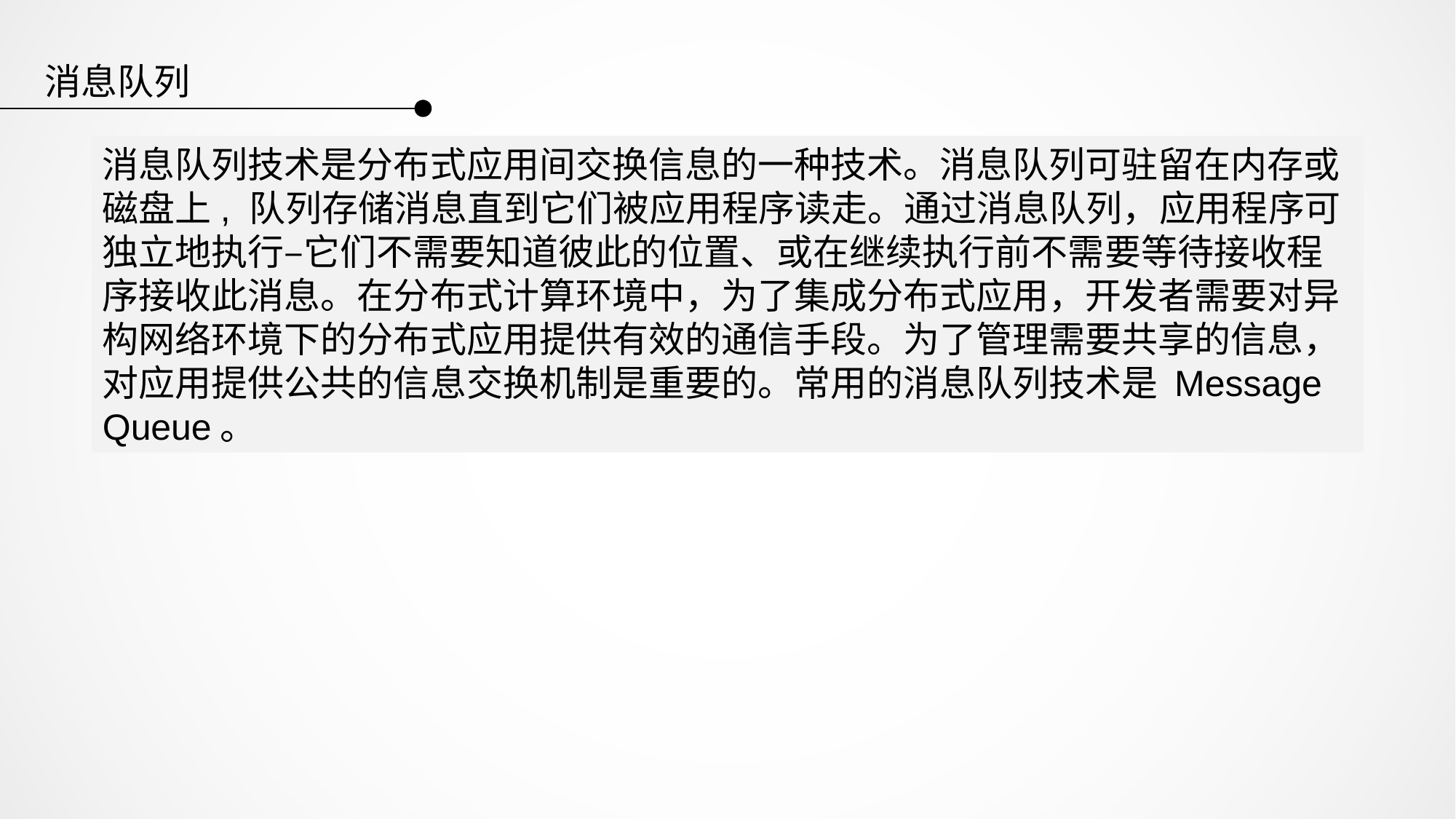

消息队列

消息队列技术是分布式应用间交换信息的一种技术。消息队列可驻留在内存或磁盘上, 队列存储消息直到它们被应用程序读走。通过消息队列，应用程序可独立地执行–它们不需要知道彼此的位置、或在继续执行前不需要等待接收程序接收此消息。在分布式计算环境中，为了集成分布式应用，开发者需要对异构网络环境下的分布式应用提供有效的通信手段。为了管理需要共享的信息，对应用提供公共的信息交换机制是重要的。常用的消息队列技术是 Message Queue。